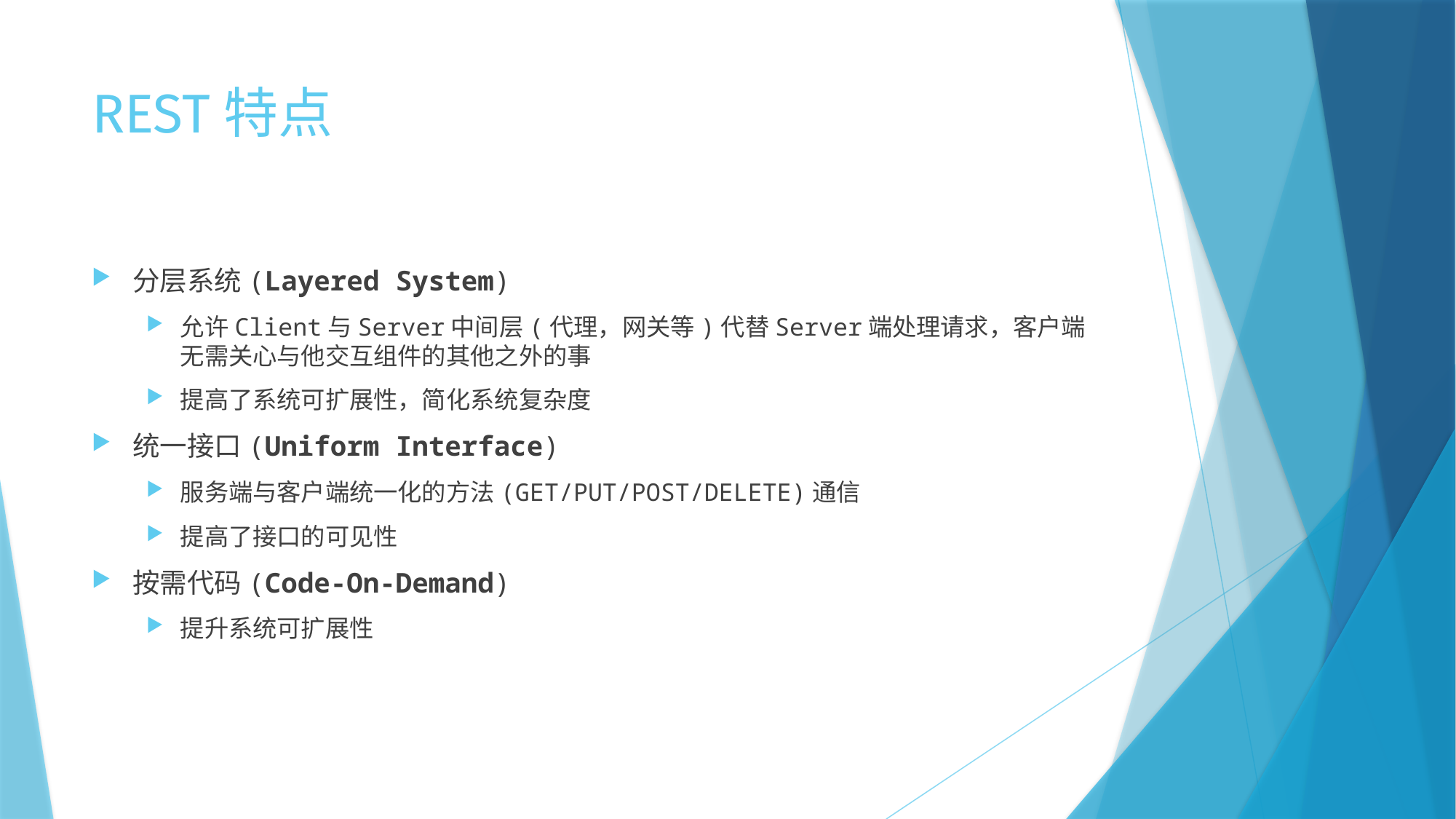

# REST特点
分层系统(Layered System)
允许Client与Server中间层(代理，网关等)代替Server端处理请求，客户端无需关心与他交互组件的其他之外的事
提高了系统可扩展性，简化系统复杂度
统一接口(Uniform Interface)
服务端与客户端统一化的方法(GET/PUT/POST/DELETE)通信
提高了接口的可见性
按需代码(Code-On-Demand)
提升系统可扩展性